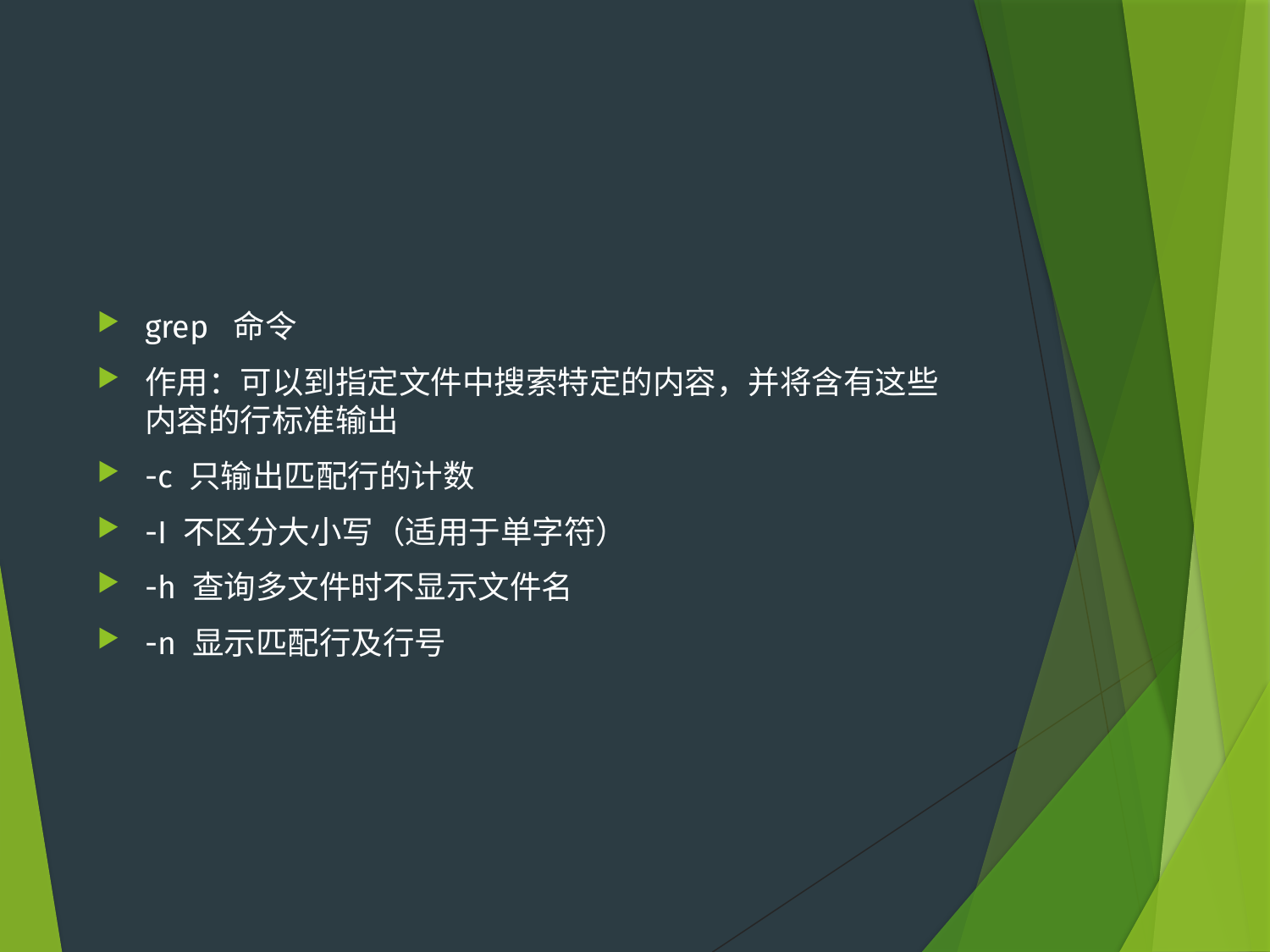

#
grep  命令
作用：可以到指定文件中搜索特定的内容，并将含有这些内容的行标准输出
-c 只输出匹配行的计数
-I 不区分大小写（适用于单字符）
-h 查询多文件时不显示文件名
-n 显示匹配行及行号